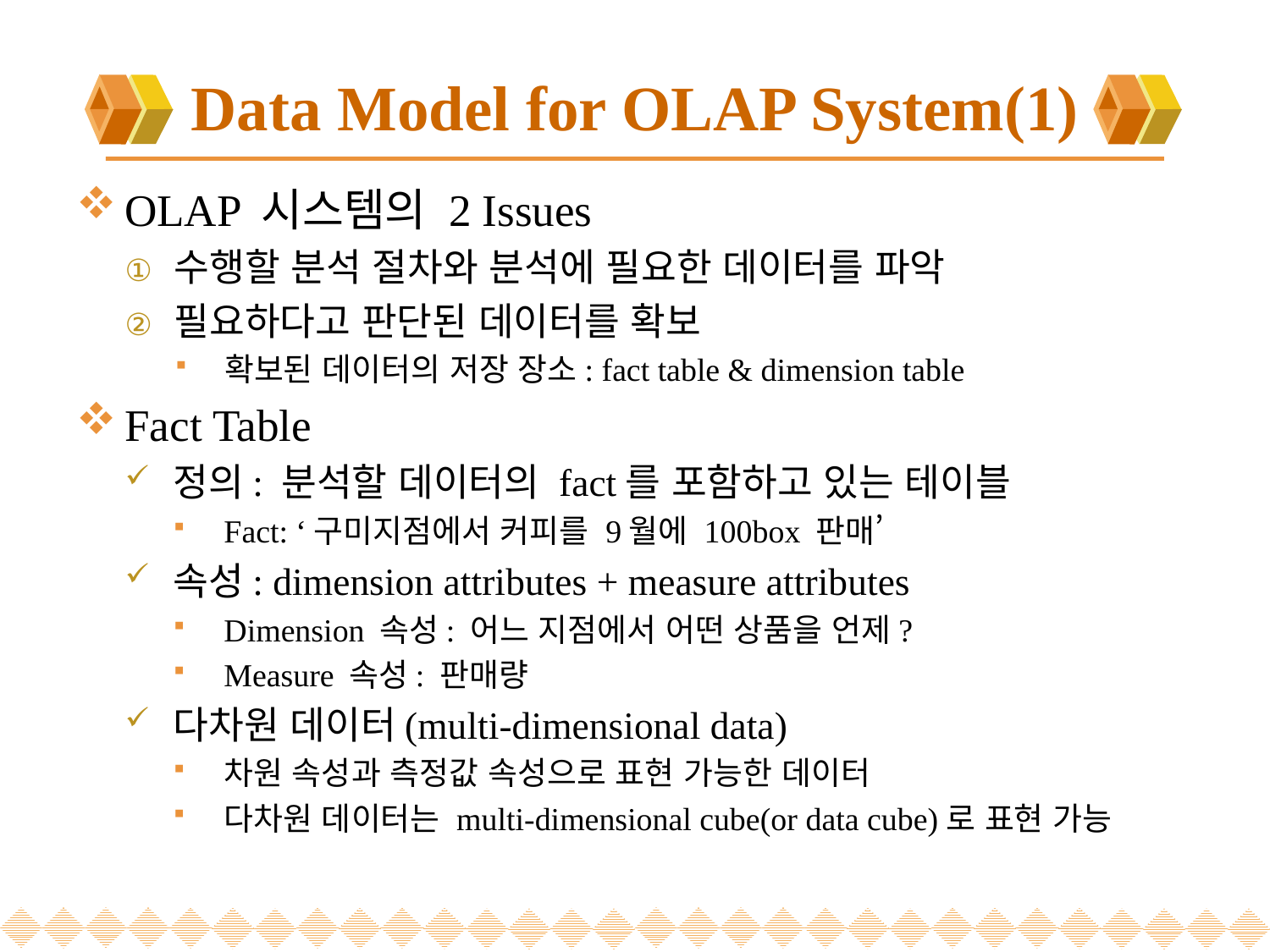

# Data Model for OLAP System(1)
OLAP 시스템의 2 Issues
수행할 분석 절차와 분석에 필요한 데이터를 파악
필요하다고 판단된 데이터를 확보
확보된 데이터의 저장 장소: fact table & dimension table
Fact Table
정의: 분석할 데이터의 fact를 포함하고 있는 테이블
Fact: ‘구미지점에서 커피를 9월에 100box 판매’
속성: dimension attributes + measure attributes
Dimension 속성: 어느 지점에서 어떤 상품을 언제?
Measure 속성: 판매량
다차원 데이터(multi-dimensional data)
차원 속성과 측정값 속성으로 표현 가능한 데이터
다차원 데이터는 multi-dimensional cube(or data cube)로 표현 가능